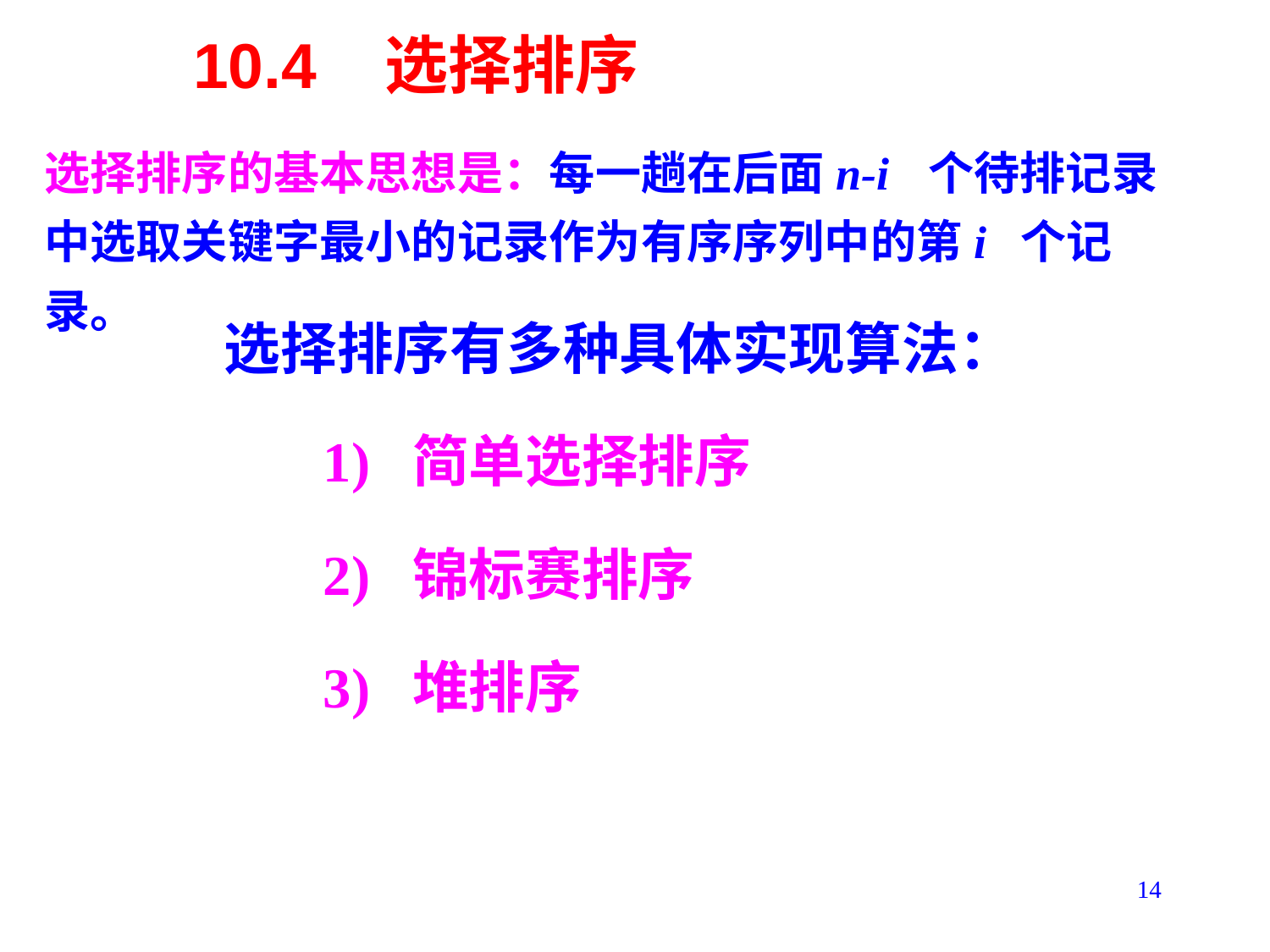

# 10.4   选择排序
选择排序的基本思想是：每一趟在后面n-i 个待排记录中选取关键字最小的记录作为有序序列中的第i  个记录。
选择排序有多种具体实现算法：
       1)  简单选择排序
       2)  锦标赛排序
       3)  堆排序
14